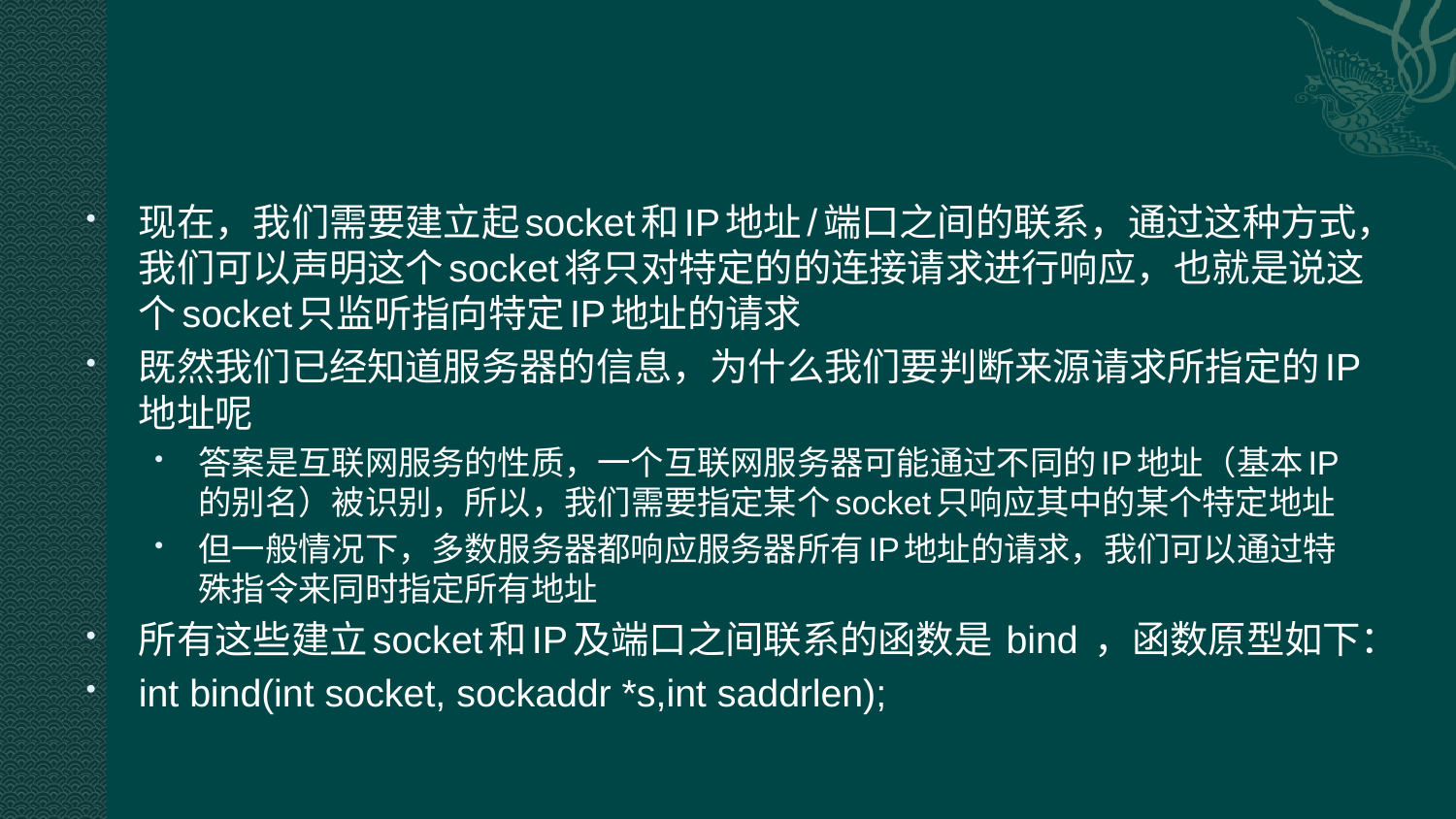

#
现在，我们需要建立起socket和IP地址/端口之间的联系，通过这种方式，我们可以声明这个socket将只对特定的的连接请求进行响应，也就是说这个socket只监听指向特定IP地址的请求
既然我们已经知道服务器的信息，为什么我们要判断来源请求所指定的IP地址呢
答案是互联网服务的性质，一个互联网服务器可能通过不同的IP地址（基本IP的别名）被识别，所以，我们需要指定某个socket只响应其中的某个特定地址
但一般情况下，多数服务器都响应服务器所有IP地址的请求，我们可以通过特殊指令来同时指定所有地址
所有这些建立socket和IP及端口之间联系的函数是 bind ，函数原型如下：
int bind(int socket, sockaddr *s,int saddrlen);